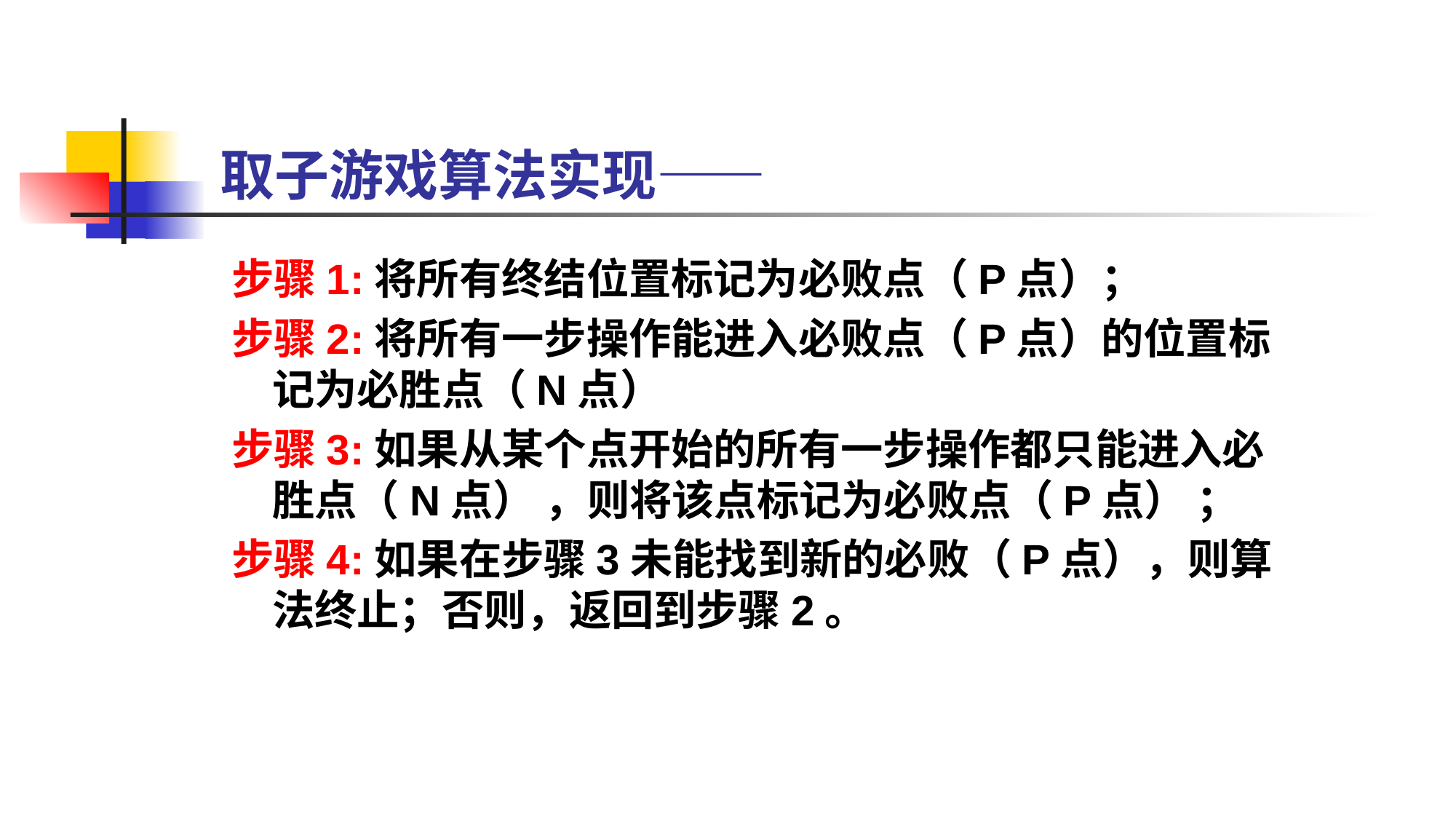

# 取子游戏算法实现——
步骤1:将所有终结位置标记为必败点（P点）；
步骤2:将所有一步操作能进入必败点（P点）的位置标记为必胜点（N点）
步骤3:如果从某个点开始的所有一步操作都只能进入必胜点（N点） ，则将该点标记为必败点（P点） ；
步骤4:如果在步骤3未能找到新的必败（P点），则算法终止；否则，返回到步骤2。

9